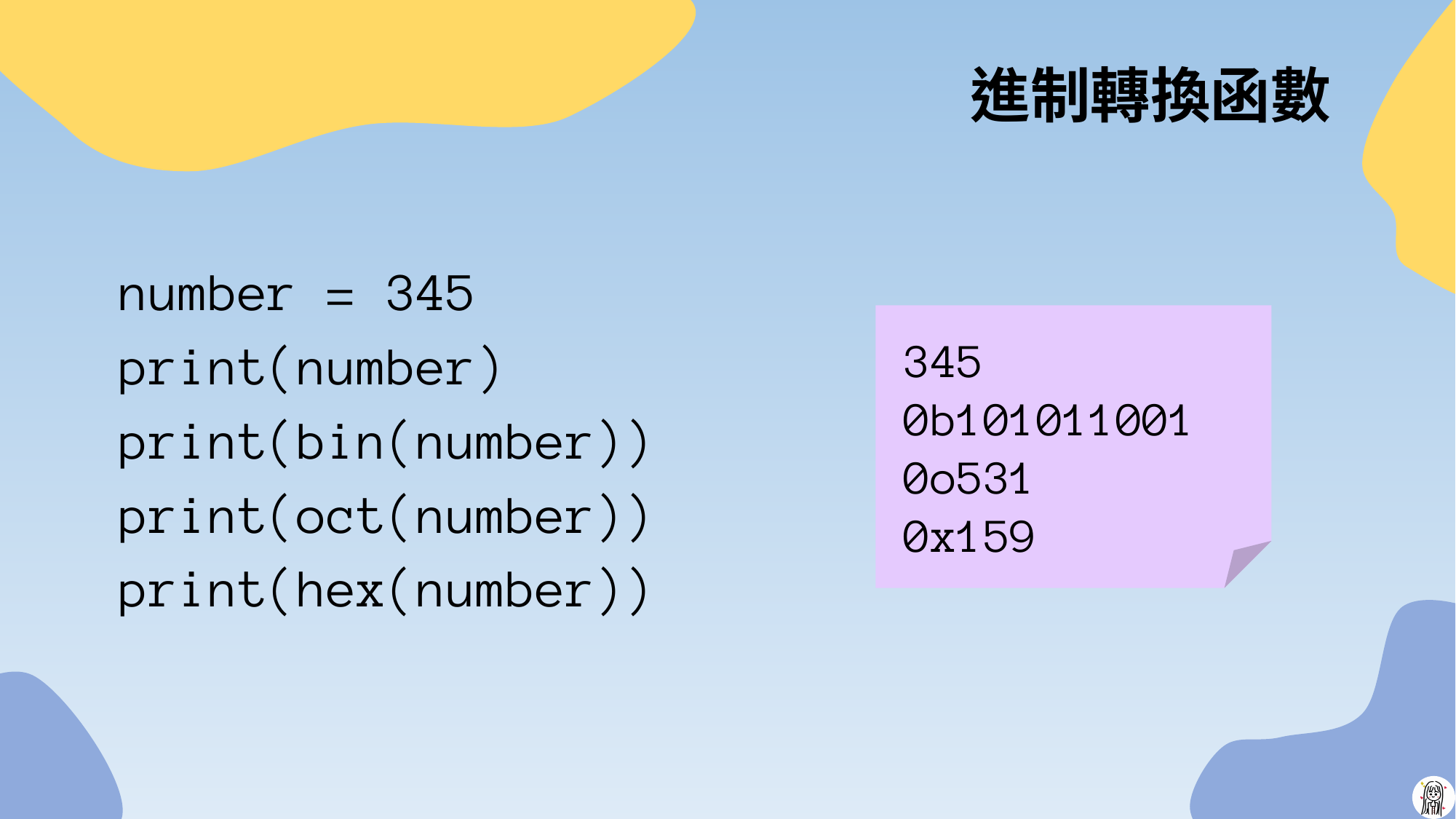

# 進制轉換函數
number = 345
print(number)
print(bin(number))
print(oct(number))
print(hex(number))

345
0b101011001
0o531
0x159
15